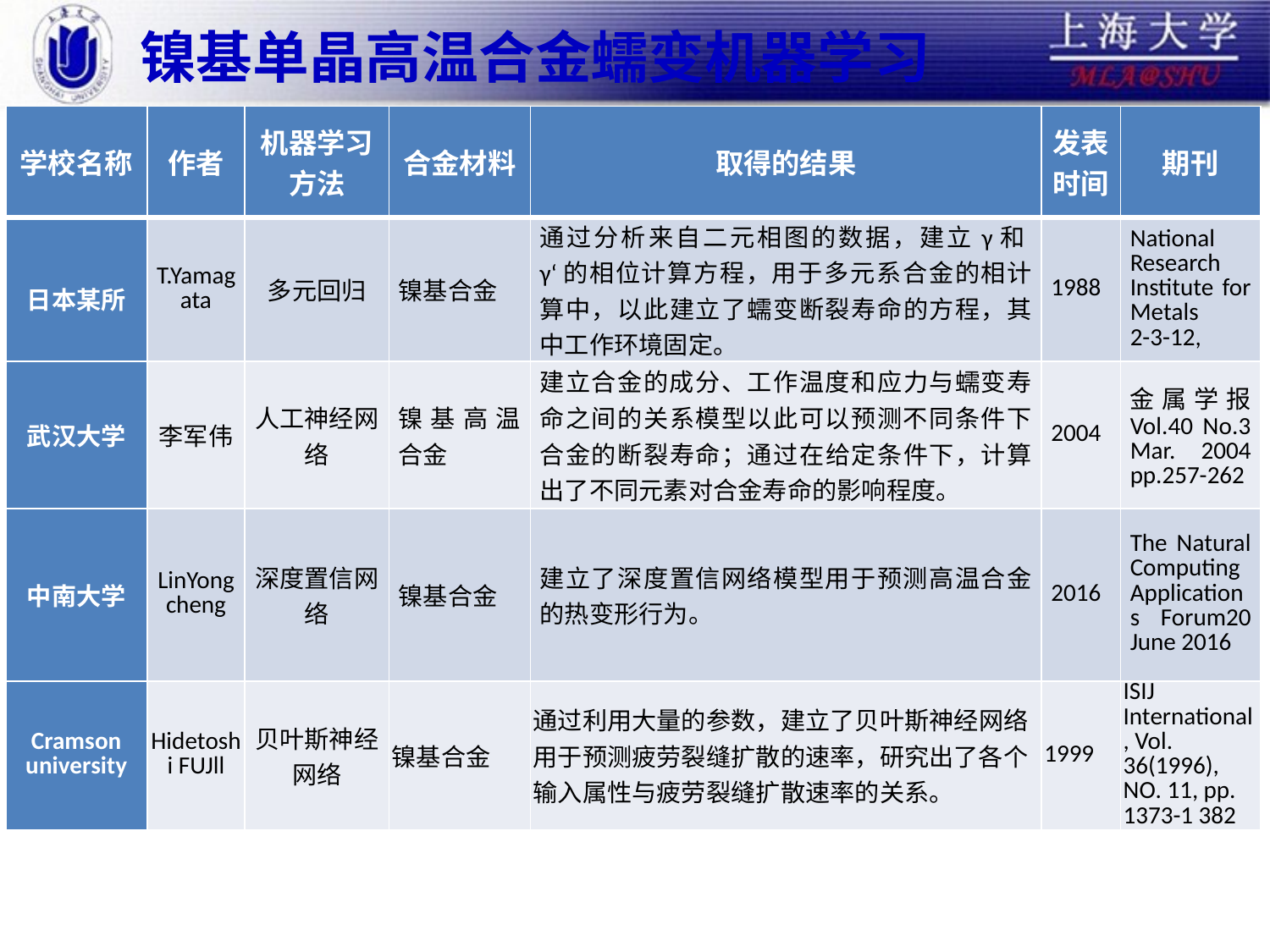

# 镍基单晶高温合金蠕变机器学习
| 学校名称 | 作者 | 机器学习方法 | 合金材料 | 取得的结果 | 发表 时间 | 期刊 |
| --- | --- | --- | --- | --- | --- | --- |
| 日本某所 | T.Yamagata | 多元回归 | 镍基合金 | 通过分析来自二元相图的数据，建立γ和γ‘的相位计算方程，用于多元系合金的相计算中，以此建立了蠕变断裂寿命的方程，其中工作环境固定。 | 1988 | National Research Institute for Metals 2-3-12, |
| 武汉大学 | 李军伟 | 人工神经网络 | 镍基高温合金 | 建立合金的成分、工作温度和应力与蠕变寿命之间的关系模型以此可以预测不同条件下合金的断裂寿命；通过在给定条件下，计算出了不同元素对合金寿命的影响程度。 | 2004 | 金属学报 Vol.40 No.3 Mar. 2004 pp.257-262 |
| 中南大学 | LinYongcheng | 深度置信网络 | 镍基合金 | 建立了深度置信网络模型用于预测高温合金的热变形行为。 | 2016 | The Natural Computing Applications Forum20 June 2016 |
| Cramson university | Hidetoshi FUJll | 贝叶斯神经网络 | 镍基合金 | 通过利用大量的参数，建立了贝叶斯神经网络用于预测疲劳裂缝扩散的速率，研究出了各个输入属性与疲劳裂缝扩散速率的关系。 | 1999 | ISIJ International, Vol. 36(1996), NO. 11, pp. 1373-1 382 |